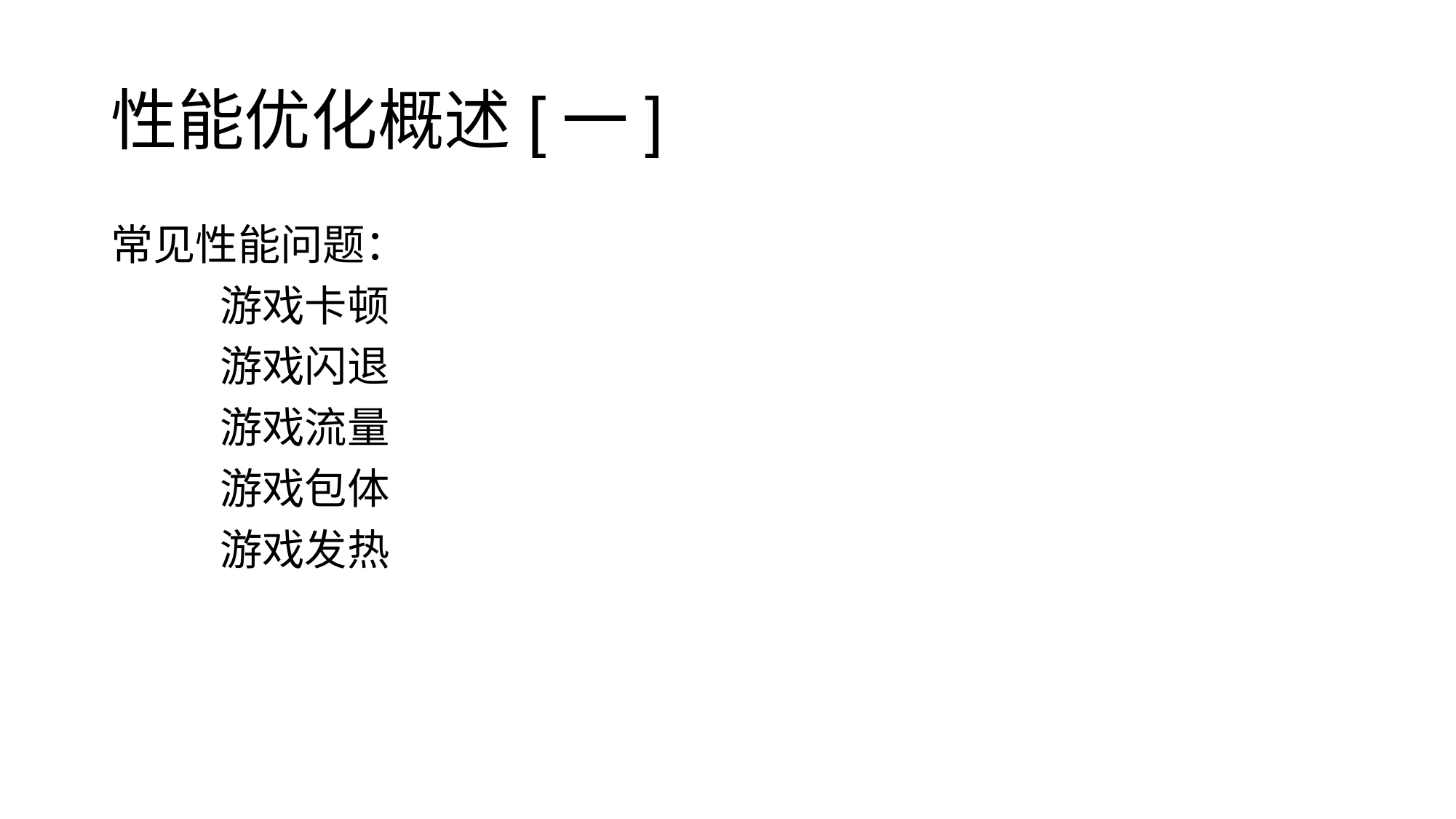

# 性能优化概述[一]
常见性能问题：
	游戏卡顿
	游戏闪退
	游戏流量
	游戏包体
	游戏发热